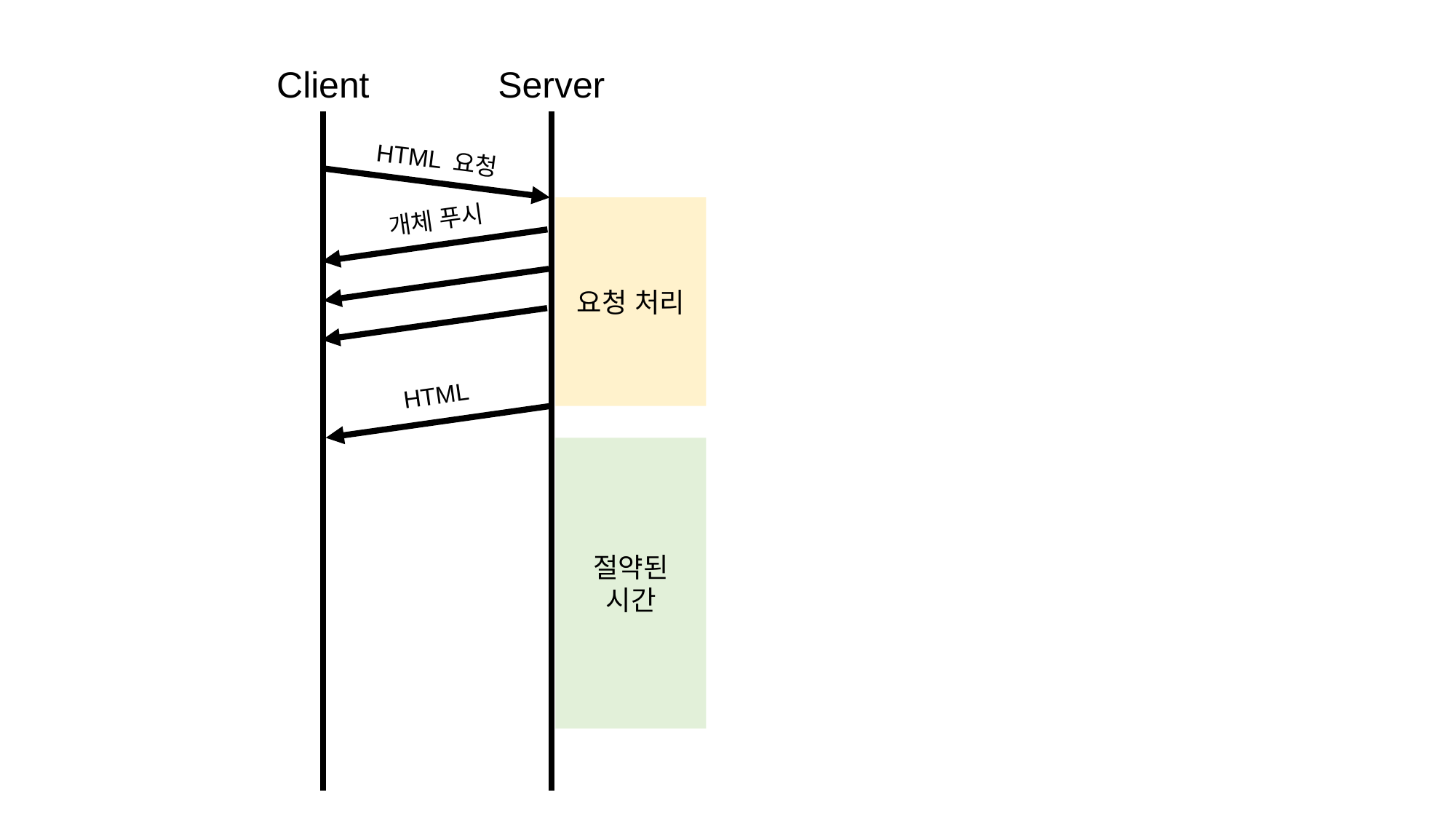

Client
Server
HTML 요청
요청 처리
개체 푸시
HTML
절약된
시간